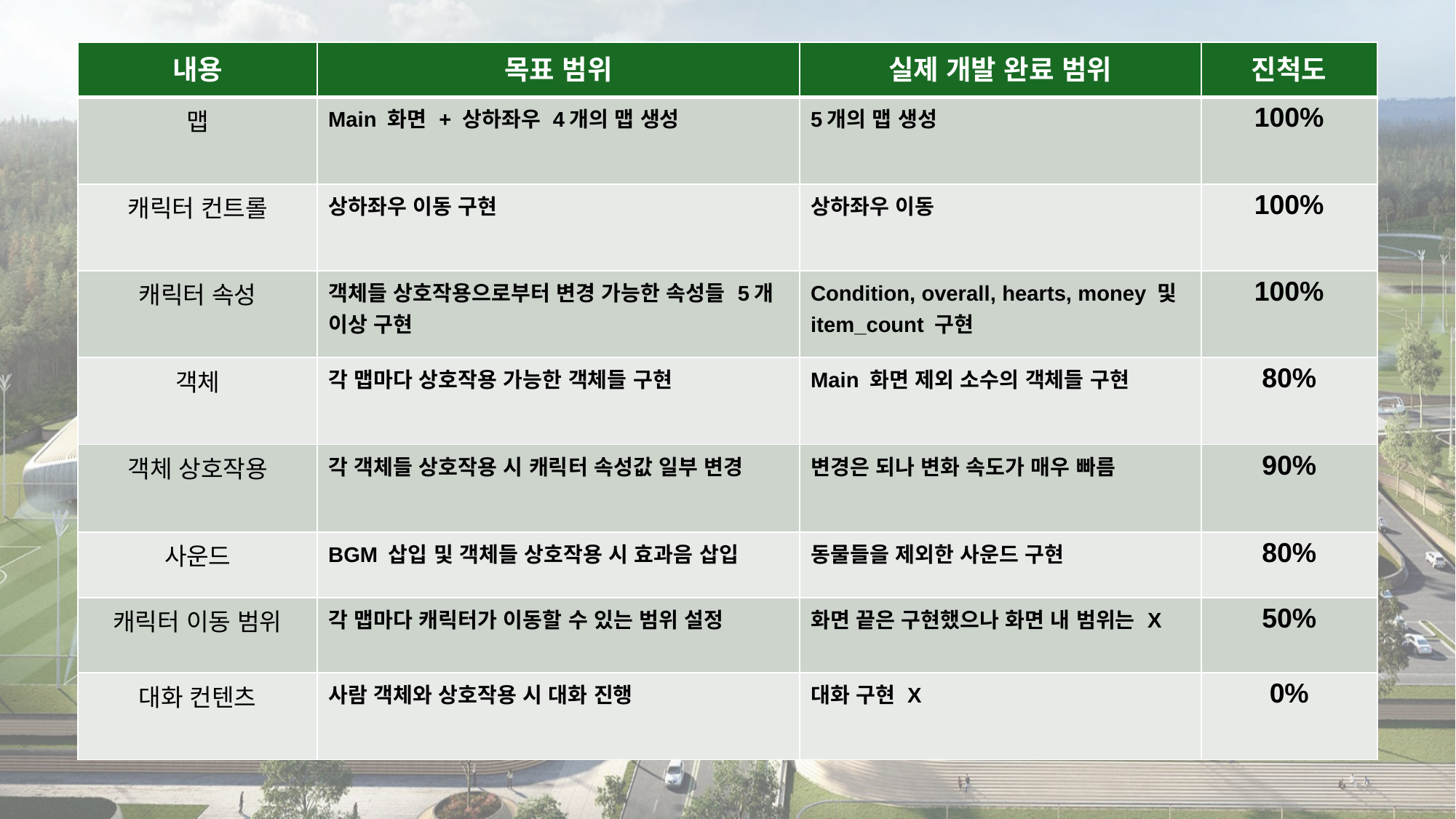

| 내용 | 목표 범위 | 실제 개발 완료 범위 | 진척도 |
| --- | --- | --- | --- |
| 맵 | Main 화면 + 상하좌우 4개의 맵 생성 | 5개의 맵 생성 | 100% |
| 캐릭터 컨트롤 | 상하좌우 이동 구현 | 상하좌우 이동 | 100% |
| 캐릭터 속성 | 객체들 상호작용으로부터 변경 가능한 속성들 5개 이상 구현 | Condition, overall, hearts, money 및 item\_count 구현 | 100% |
| 객체 | 각 맵마다 상호작용 가능한 객체들 구현 | Main 화면 제외 소수의 객체들 구현 | 80% |
| 객체 상호작용 | 각 객체들 상호작용 시 캐릭터 속성값 일부 변경 | 변경은 되나 변화 속도가 매우 빠름 | 90% |
| 사운드 | BGM 삽입 및 객체들 상호작용 시 효과음 삽입 | 동물들을 제외한 사운드 구현 | 80% |
| 캐릭터 이동 범위 | 각 맵마다 캐릭터가 이동할 수 있는 범위 설정 | 화면 끝은 구현했으나 화면 내 범위는 X | 50% |
| 대화 컨텐츠 | 사람 객체와 상호작용 시 대화 진행 | 대화 구현 X | 0% |